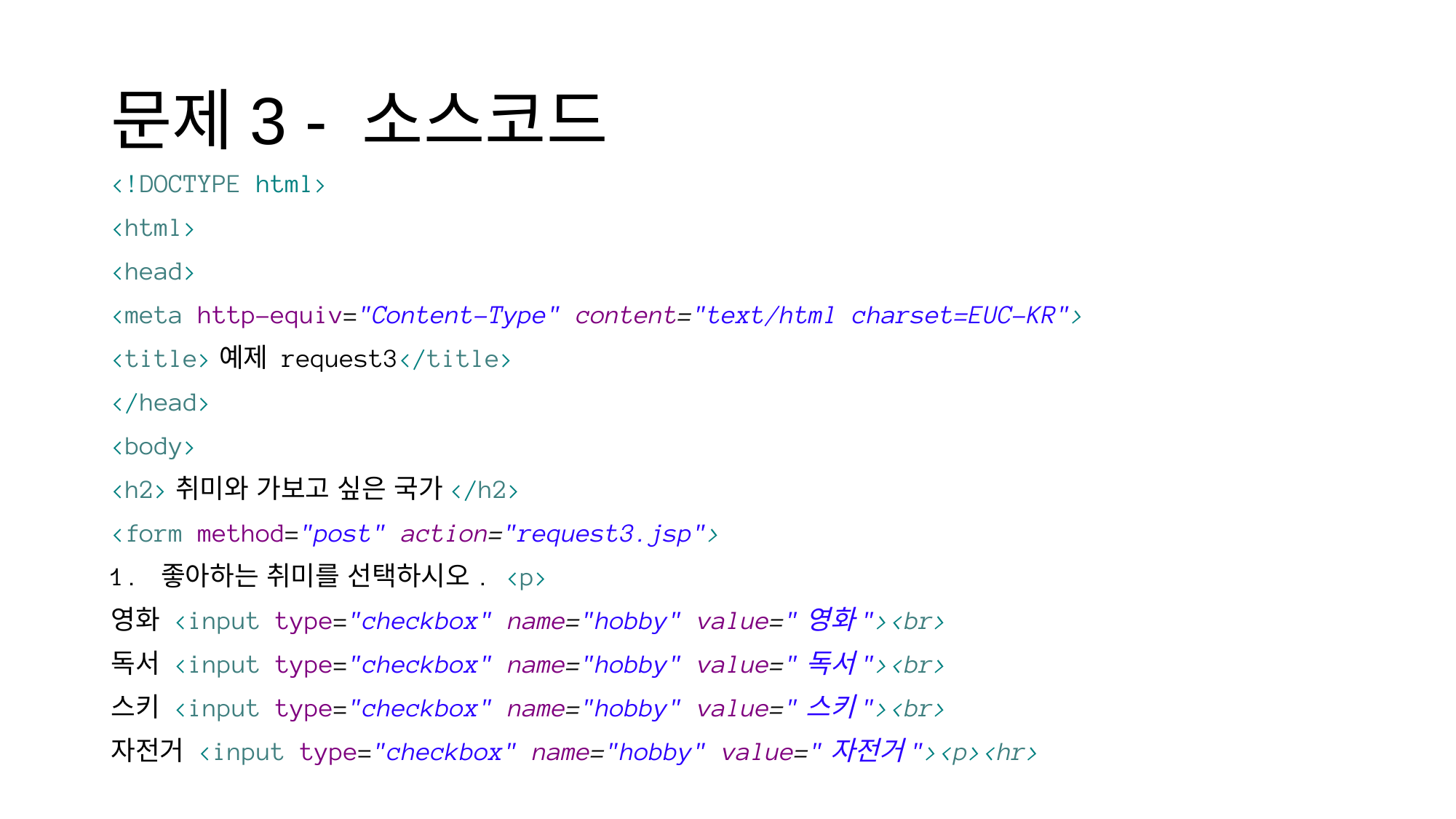

# 문제3 - 소스코드
<!DOCTYPE html>
<html>
<head>
<meta http-equiv="Content-Type" content="text/html charset=EUC-KR">
<title>예제 request3</title>
</head>
<body>
<h2>취미와 가보고 싶은 국가</h2>
<form method="post" action="request3.jsp">
1. 좋아하는 취미를 선택하시오. <p>
영화 <input type="checkbox" name="hobby" value="영화"><br>
독서 <input type="checkbox" name="hobby" value="독서"><br>
스키 <input type="checkbox" name="hobby" value="스키"><br>
자전거 <input type="checkbox" name="hobby" value="자전거"><p><hr>